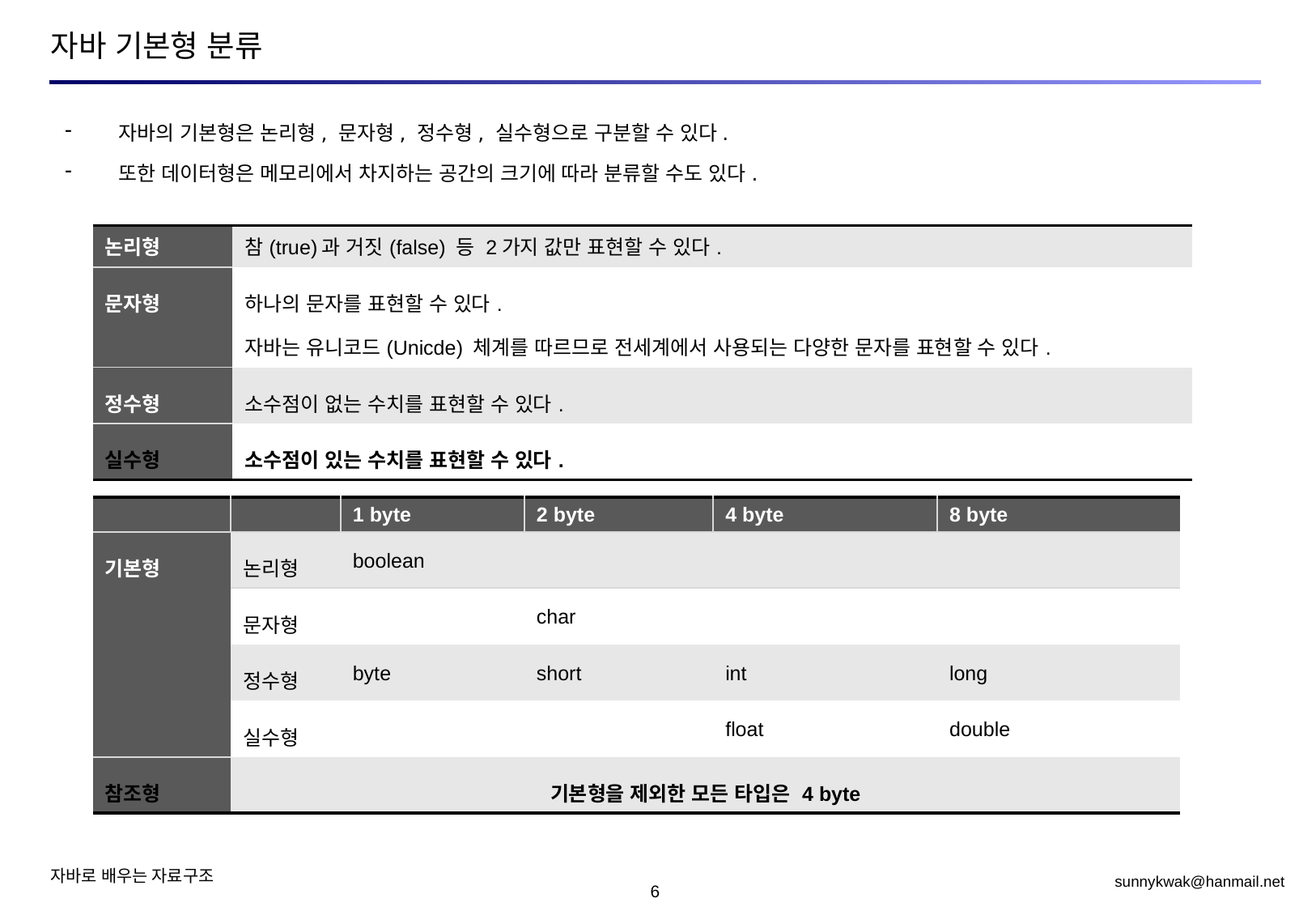

# 자바 기본형 분류
 자바의 기본형은 논리형, 문자형, 정수형, 실수형으로 구분할 수 있다.
 또한 데이터형은 메모리에서 차지하는 공간의 크기에 따라 분류할 수도 있다.
| 논리형 | 참(true)과 거짓(false) 등 2가지 값만 표현할 수 있다. |
| --- | --- |
| 문자형 | 하나의 문자를 표현할 수 있다. 자바는 유니코드(Unicde) 체계를 따르므로 전세계에서 사용되는 다양한 문자를 표현할 수 있다. |
| 정수형 | 소수점이 없는 수치를 표현할 수 있다. |
| 실수형 | 소수점이 있는 수치를 표현할 수 있다. |
|  |  | 1 byte | 2 byte | 4 byte | 8 byte |
| --- | --- | --- | --- | --- | --- |
| 기본형 | 논리형 | boolean |  |  |  |
|  | 문자형 |  | char |  |  |
|  | 정수형 | byte | short | int | long |
|  | 실수형 |  |  | float | double |
| 참조형 | 기본형을 제외한 모든 타입은 4 byte |  |  |  |  |